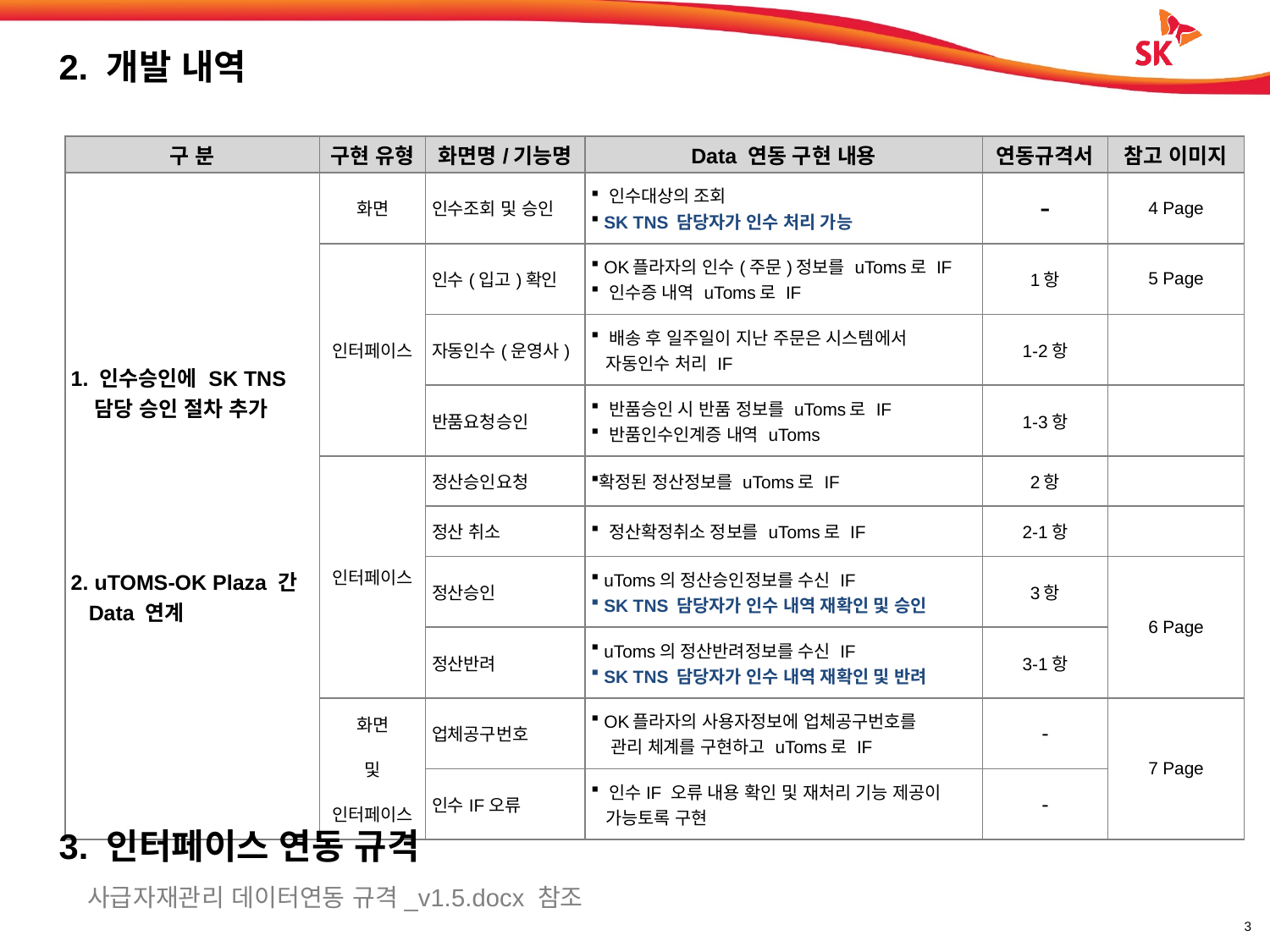

# 2. 개발 내역
| 구 분 | 구현 유형 | 화면명/기능명 | Data 연동 구현 내용 | 연동규격서 | 참고 이미지 |
| --- | --- | --- | --- | --- | --- |
| 1. 인수승인에 SK TNS 담당 승인 절차 추가 2. uTOMS-OK Plaza 간 Data 연계 | 화면 | 인수조회 및 승인 | 인수대상의 조회 SK TNS 담당자가 인수 처리 가능 | - | 4 Page |
|  | 인터페이스 | 인수(입고)확인 | OK플라자의 인수(주문)정보를 uToms로 IF 인수증 내역 uToms로 IF | 1항 | 5 Page |
|  |  | 자동인수(운영사) | 배송 후 일주일이 지난 주문은 시스템에서 자동인수 처리 IF | 1-2항 |  |
|  |  | 반품요청승인 | 반품승인 시 반품 정보를 uToms로 IF 반품인수인계증 내역 uToms | 1-3항 |  |
|  | 인터페이스 | 정산승인요청 | 확정된 정산정보를 uToms로 IF | 2항 |  |
|  |  | 정산 취소 | 정산확정취소 정보를 uToms로 IF | 2-1항 |  |
|  |  | 정산승인 | uToms의 정산승인정보를 수신 IF SK TNS 담당자가 인수 내역 재확인 및 승인 | 3항 | 6 Page |
|  |  | 정산반려 | uToms의 정산반려정보를 수신 IF SK TNS 담당자가 인수 내역 재확인 및 반려 | 3-1항 |  |
|  | 화면 및 인터페이스 | 업체공구번호 | OK플라자의 사용자정보에 업체공구번호를 관리 체계를 구현하고 uToms로 IF | - | 7 Page |
|  |  | 인수IF오류 | 인수IF 오류 내용 확인 및 재처리 기능 제공이 가능토록 구현 | - |  |
3. 인터페이스 연동 규격
사급자재관리 데이터연동 규격_v1.5.docx 참조